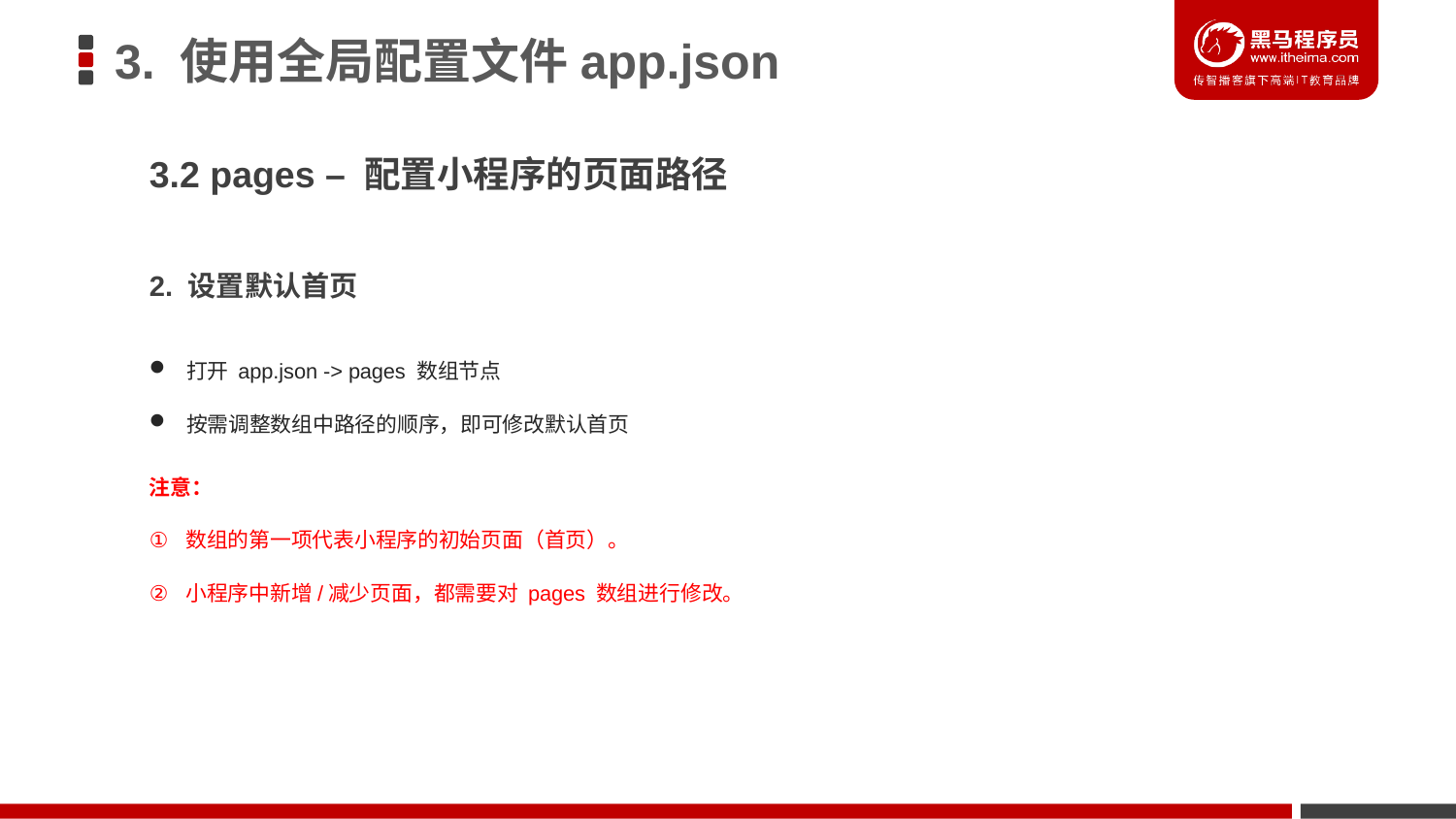

# 3. 使用全局配置文件app.json
3.2 pages – 配置小程序的页面路径
2. 设置默认首页
 打开 app.json -> pages 数组节点
 按需调整数组中路径的顺序，即可修改默认首页
注意：
数组的第一项代表小程序的初始页面（首页）。
小程序中新增/减少页面，都需要对 pages 数组进行修改。